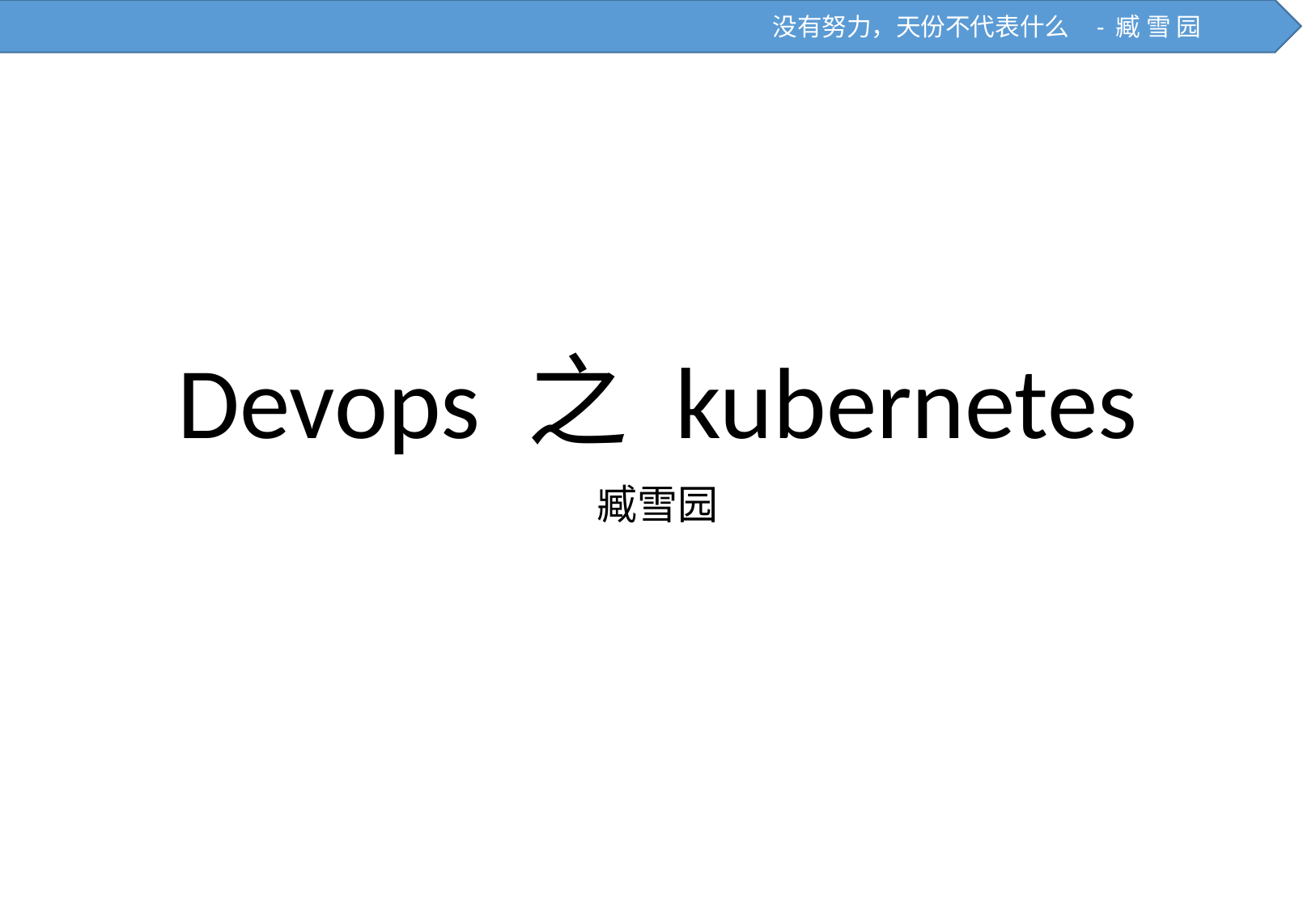

没有努力，天份不代表什么    - 臧 雪 园
# Devops 之 kubernetes
臧雪园